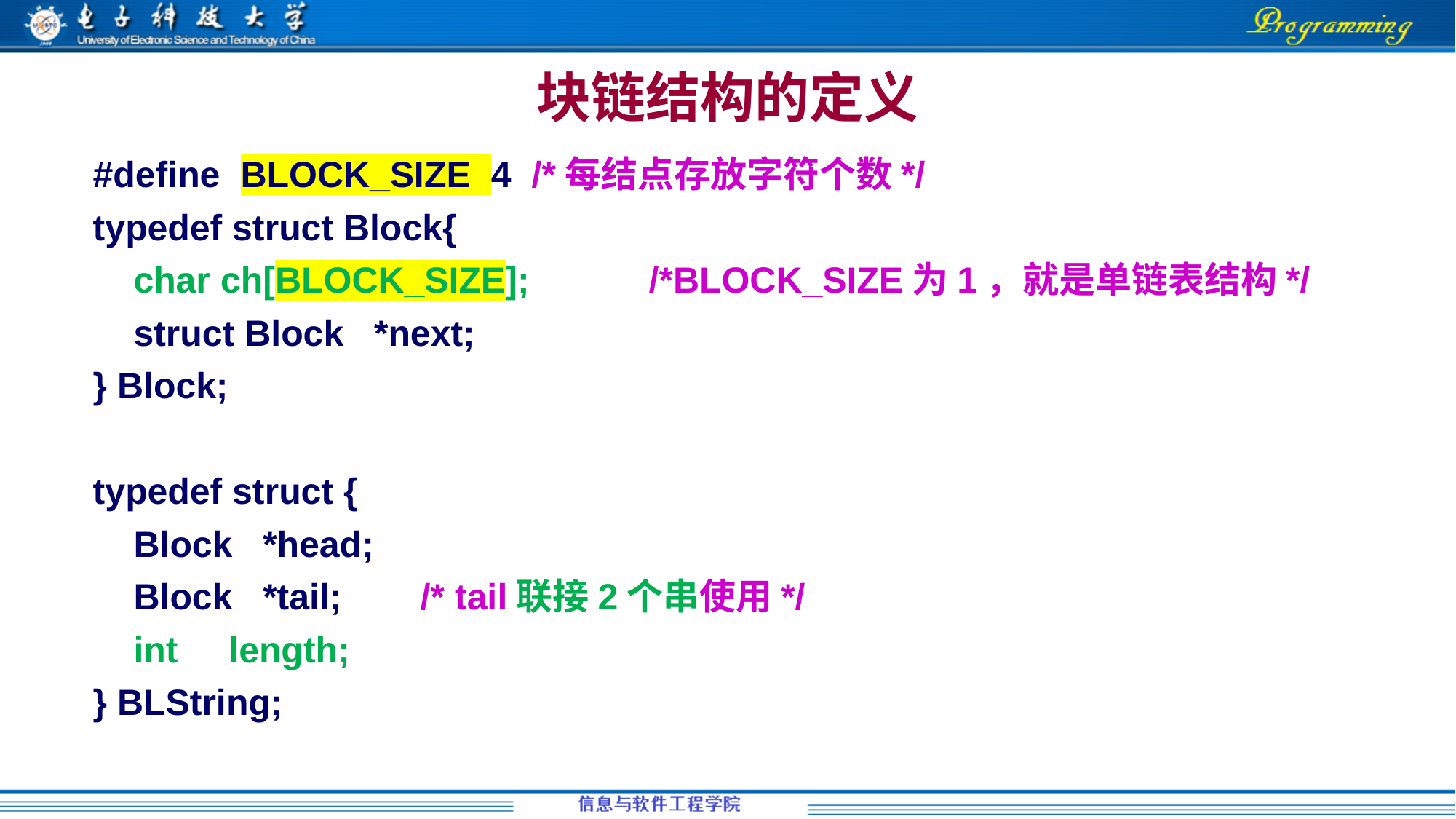

# 块链结构的定义
#define  BLOCK_SIZE  4  /*每结点存放字符个数*/
typedef struct Block{
    char ch[BLOCK_SIZE];	 /*BLOCK_SIZE为1，就是单链表结构*/
    struct Block   *next;
} Block;

typedef struct {
    Block   *head;
    Block   *tail; 	/* tail联接2个串使用*/
    int     length;
} BLString;